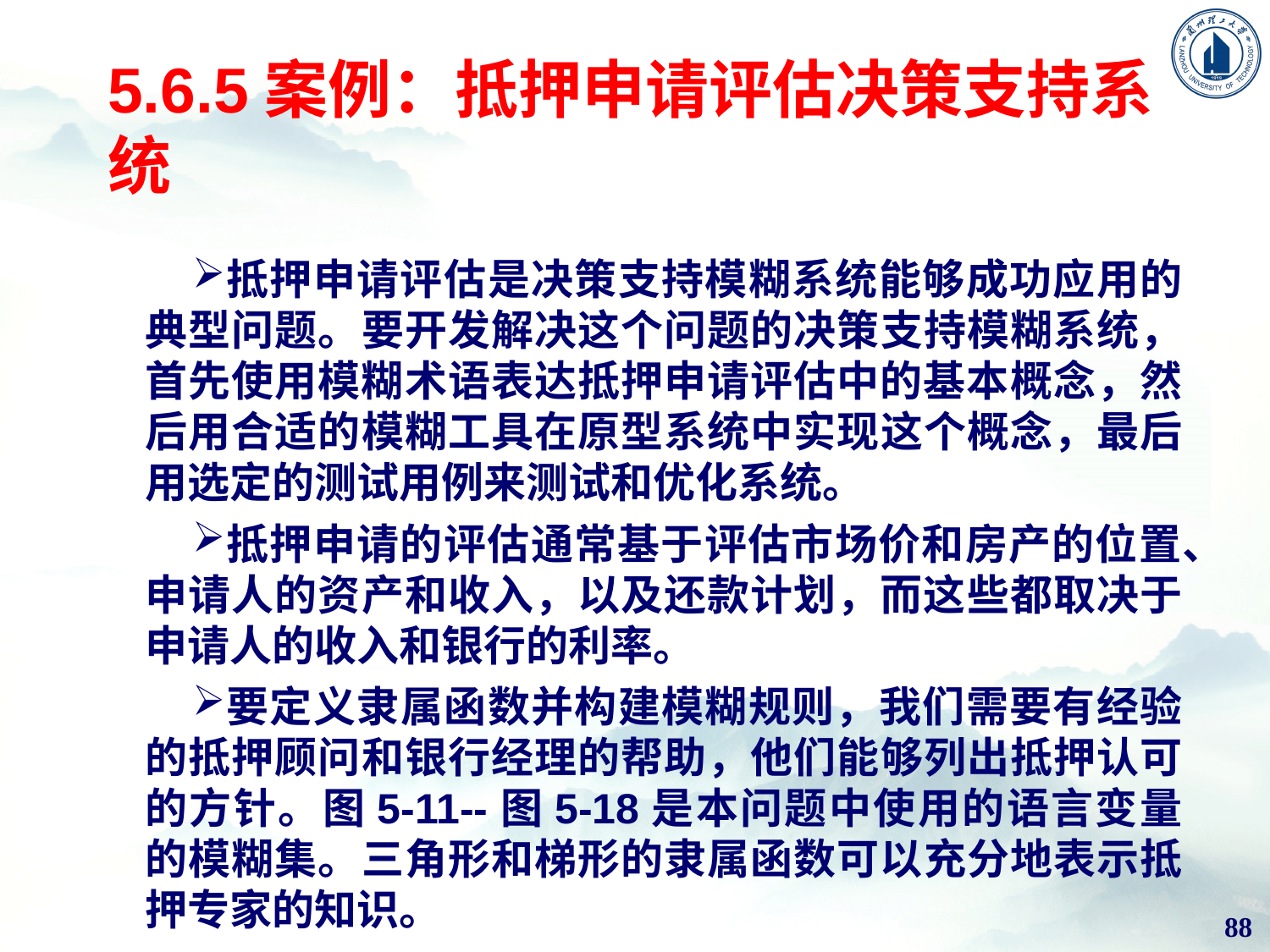

# 5.6.5案例：抵押申请评估决策支持系统
抵押申请评估是决策支持模糊系统能够成功应用的典型问题。要开发解决这个问题的决策支持模糊系统，首先使用模糊术语表达抵押申请评估中的基本概念，然后用合适的模糊工具在原型系统中实现这个概念，最后用选定的测试用例来测试和优化系统。
抵押申请的评估通常基于评估市场价和房产的位置、申请人的资产和收入，以及还款计划，而这些都取决于申请人的收入和银行的利率。
要定义隶属函数并构建模糊规则，我们需要有经验的抵押顾问和银行经理的帮助，他们能够列出抵押认可的方针。图5-11--图5-18是本问题中使用的语言变量的模糊集。三角形和梯形的隶属函数可以充分地表示抵押专家的知识。

88